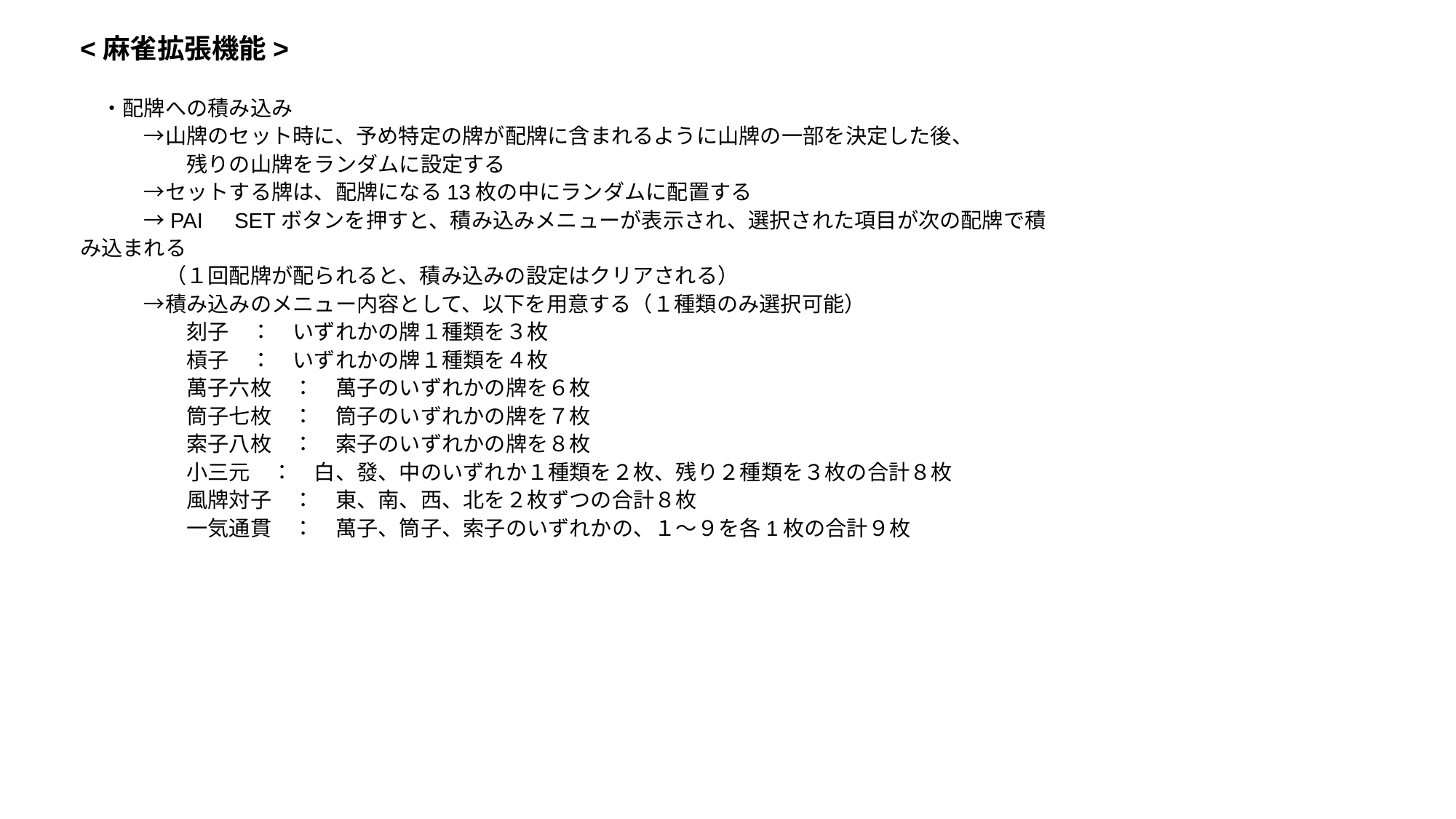

<麻雀拡張機能>

　・配牌への積み込み
　　　→山牌のセット時に、予め特定の牌が配牌に含まれるように山牌の一部を決定した後、
　　　　　残りの山牌をランダムに設定する
　　　→セットする牌は、配牌になる13枚の中にランダムに配置する
　　　→PAI　SETボタンを押すと、積み込みメニューが表示され、選択された項目が次の配牌で積み込まれる
　　　　（１回配牌が配られると、積み込みの設定はクリアされる）
　　　→積み込みのメニュー内容として、以下を用意する（１種類のみ選択可能）
　　　　　刻子　：　いずれかの牌１種類を３枚
　　　　　槓子　：　いずれかの牌１種類を４枚
　　　　　萬子六枚　：　萬子のいずれかの牌を６枚
　　　　　筒子七枚　：　筒子のいずれかの牌を７枚
　　　　　索子八枚　：　索子のいずれかの牌を８枚
　　　　　小三元　：　白、發、中のいずれか１種類を２枚、残り２種類を３枚の合計８枚
　　　　　風牌対子　：　東、南、西、北を２枚ずつの合計８枚
　　　　　一気通貫　：　萬子、筒子、索子のいずれかの、１～９を各1枚の合計９枚